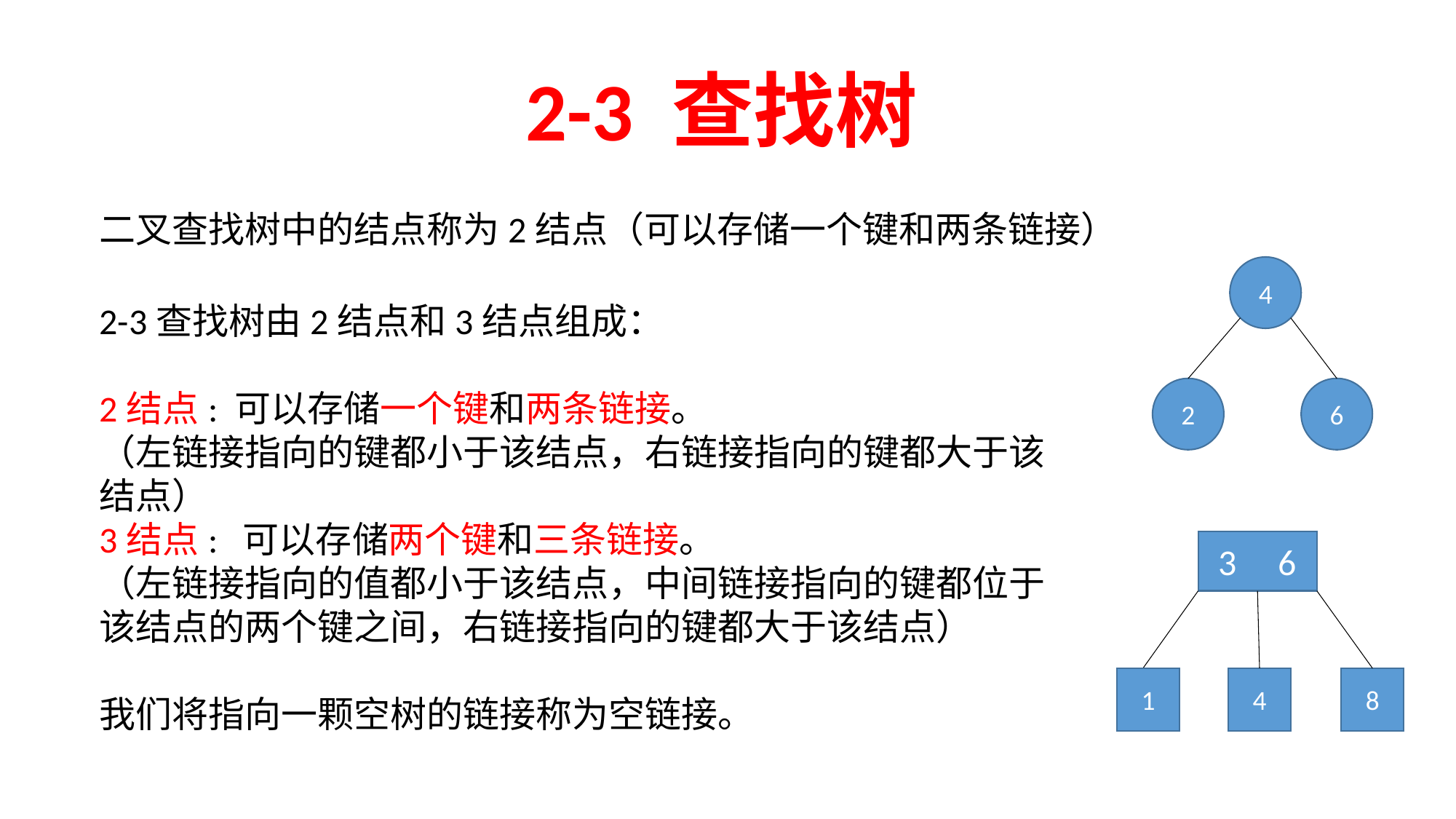

2-3 查找树
二叉查找树中的结点称为2结点（可以存储一个键和两条链接）
4
2-3查找树由2结点和3结点组成：

2结点: 可以存储一个键和两条链接。
（左链接指向的键都小于该结点，右链接指向的键都大于该结点）
3结点:  可以存储两个键和三条链接。
（左链接指向的值都小于该结点，中间链接指向的键都位于该结点的两个键之间，右链接指向的键都大于该结点）

我们将指向一颗空树的链接称为空链接。
2
6
3     6
1
4
8